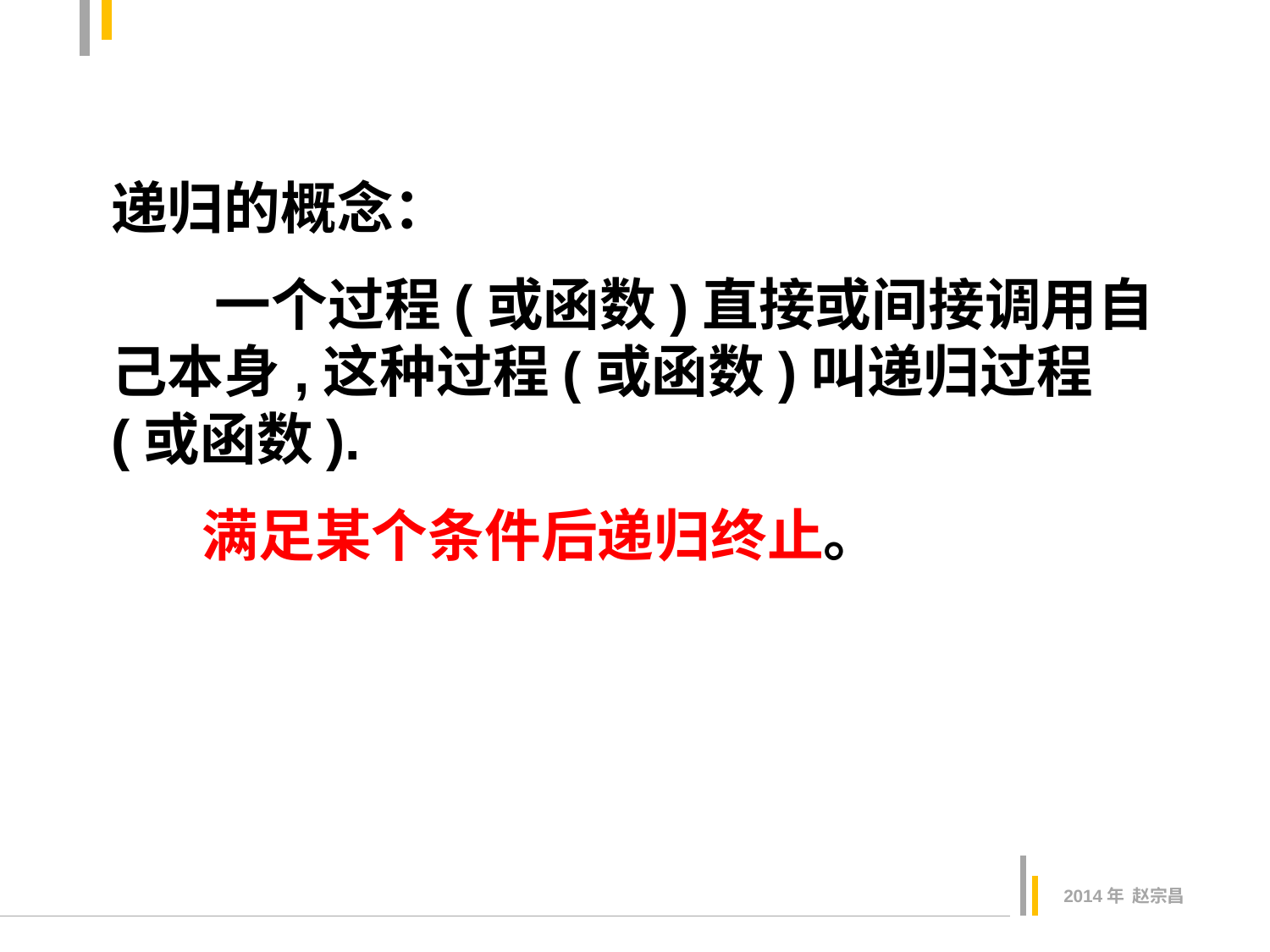

递归的概念：
       一个过程(或函数)直接或间接调用自己本身,这种过程(或函数)叫递归过程(或函数).
      满足某个条件后递归终止。